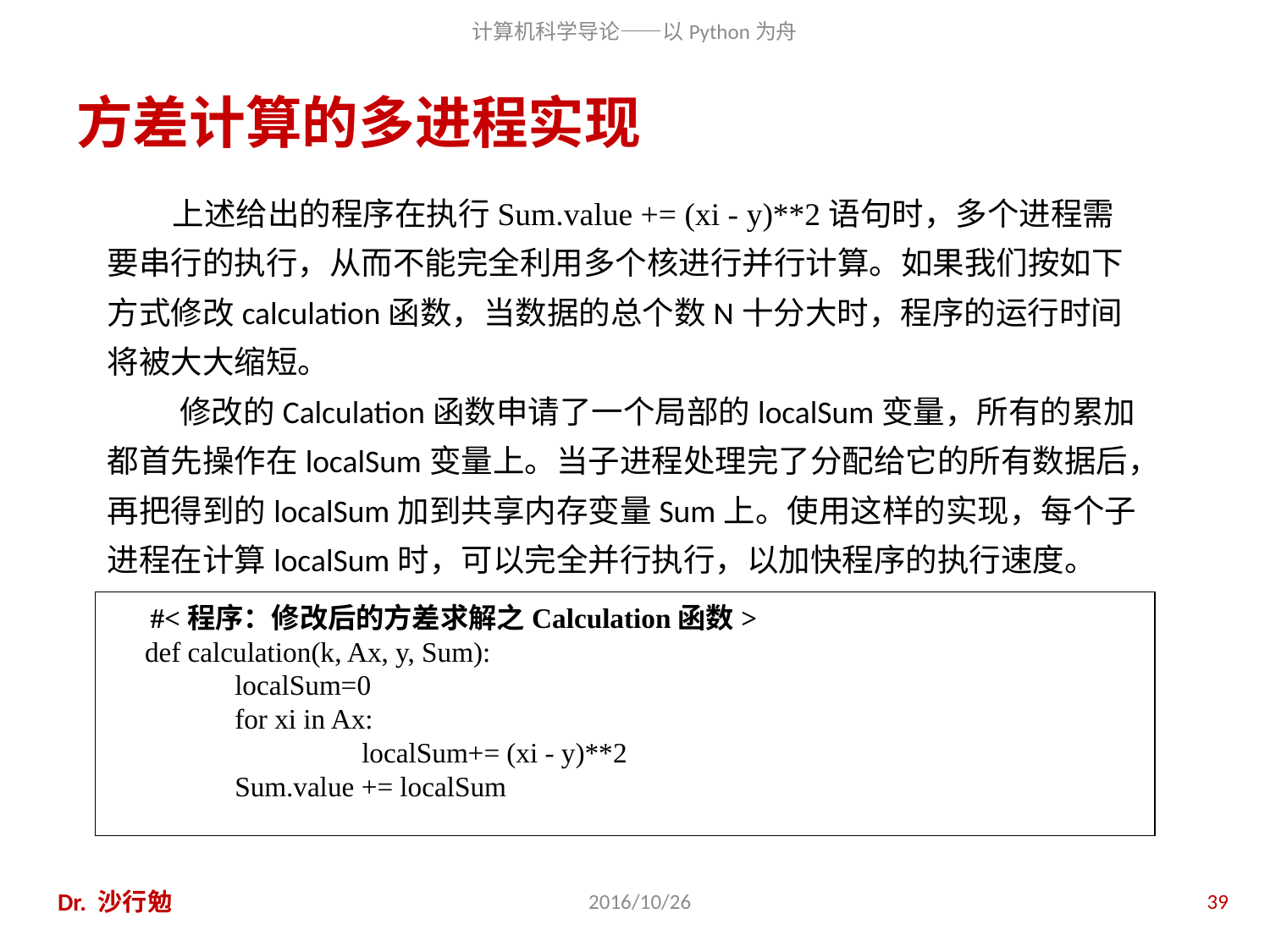

# 方差计算的多进程实现
        上述给出的程序在执行Sum.value += (xi - y)**2语句时，多个进程需要串行的执行，从而不能完全利用多个核进行并行计算。如果我们按如下方式修改calculation函数，当数据的总个数N十分大时，程序的运行时间将被大大缩短。
         修改的Calculation函数申请了一个局部的localSum变量，所有的累加都首先操作在localSum变量上。当子进程处理完了分配给它的所有数据后，再把得到的localSum加到共享内存变量Sum上。使用这样的实现，每个子进程在计算localSum时，可以完全并行执行，以加快程序的执行速度。

#<程序：修改后的方差求解之Calculation函数>
def calculation(k, Ax, y, Sum):
	localSum=0
	for xi in Ax:
		localSum+= (xi - y)**2
	Sum.value += localSum
Dr. 沙行勉
2016/10/26
39